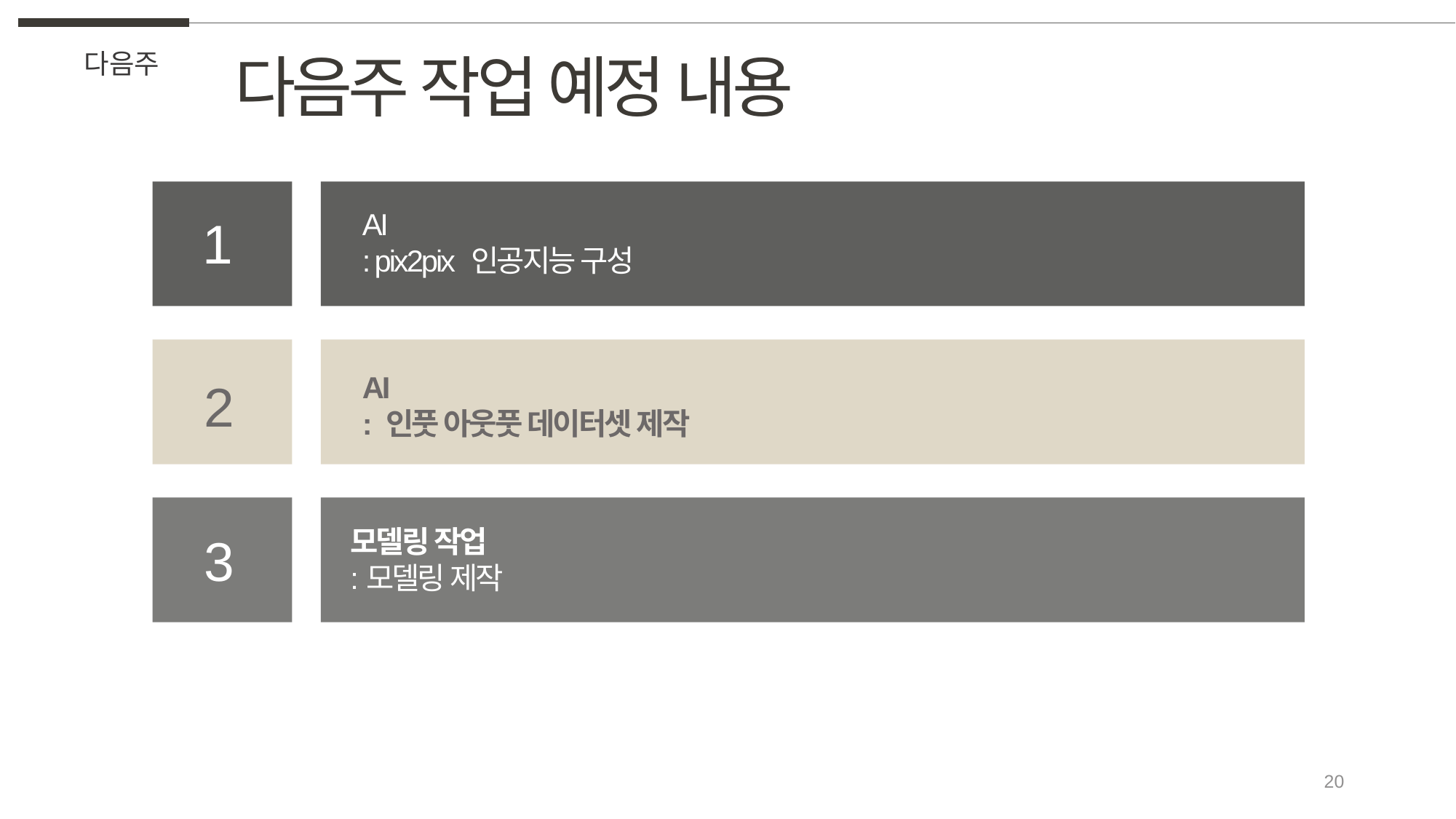

다음주 작업 예정 내용
다음주

AI
: pix2pix 인공지능 구성
1

AI
: 인풋 아웃풋 데이터셋 제작
2

모델링 작업
:모델링 제작
3
20